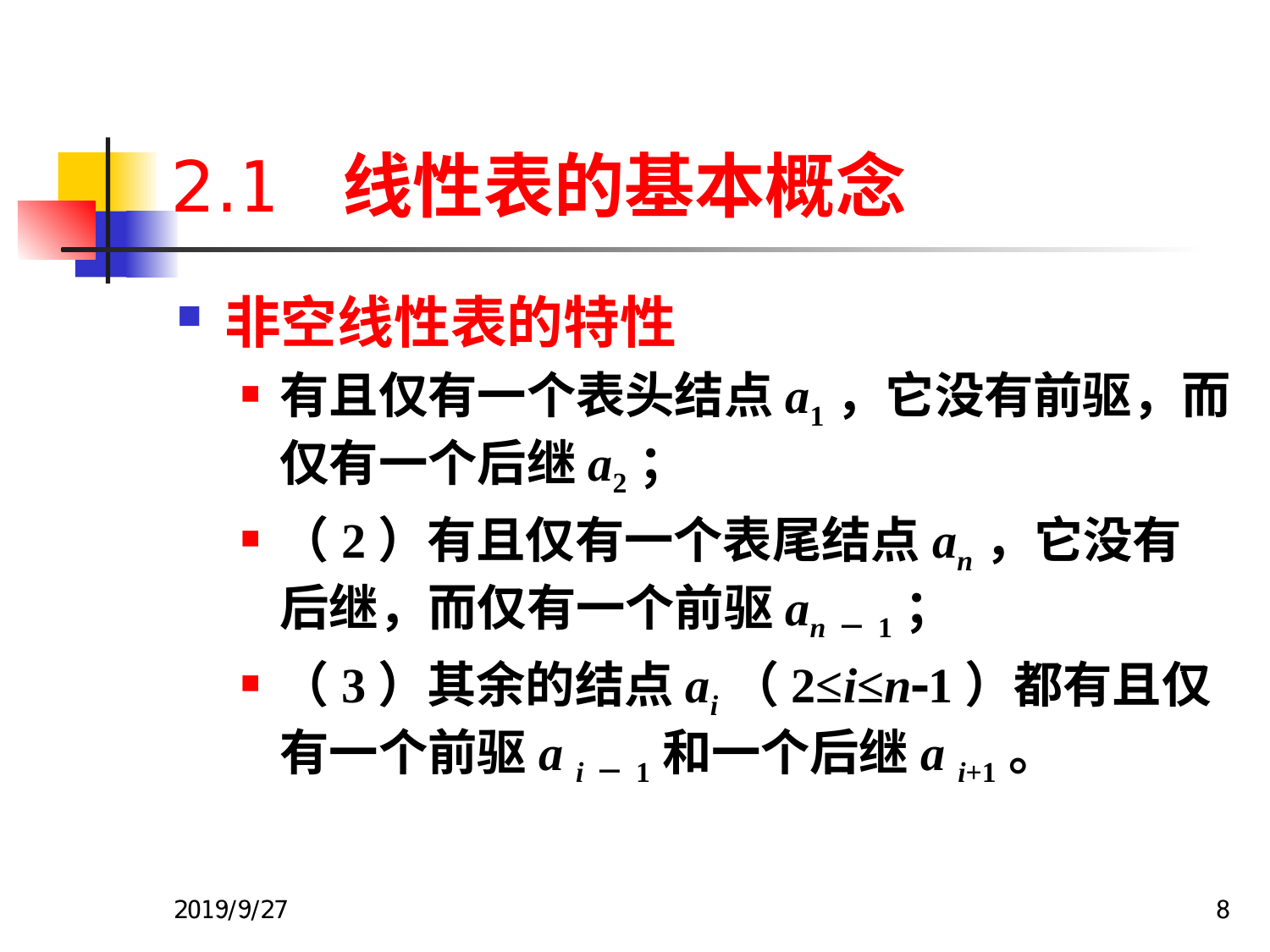

# 2.1  线性表的基本概念
非空线性表的特性
有且仅有一个表头结点a1，它没有前驱，而仅有一个后继a2；
（2）有且仅有一个表尾结点an，它没有后继，而仅有一个前驱an－1；
（3）其余的结点ai（2≤i≤n−1）都有且仅有一个前驱a i－1和一个后继a i+1。
2019/9/27
8